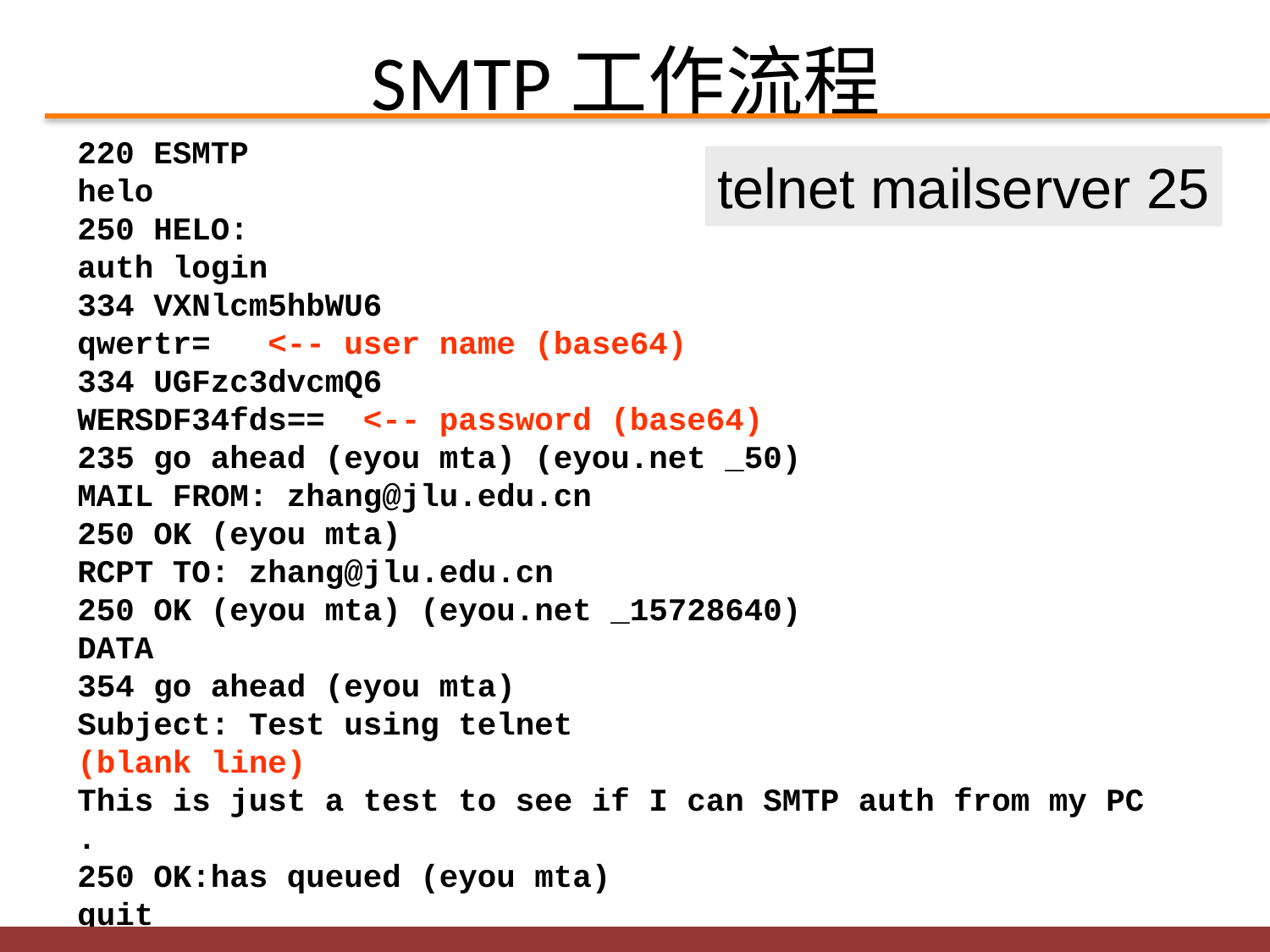

# SMTP工作流程
220 ESMTP
helo
250 HELO:
auth login
334 VXNlcm5hbWU6
qwertr=   <-- user name (base64)
334 UGFzc3dvcmQ6
WERSDF34fds==  <-- password (base64)
235 go ahead (eyou mta) (eyou.net _50)
MAIL FROM: zhang@jlu.edu.cn
250 OK (eyou mta)
RCPT TO: zhang@jlu.edu.cn
250 OK (eyou mta) (eyou.net _15728640)
DATA
354 go ahead (eyou mta)
Subject: Test using telnet
(blank line)
This is just a test to see if I can SMTP auth from my PC
.
250 OK:has queued (eyou mta)
quit
telnet mailserver 25

5